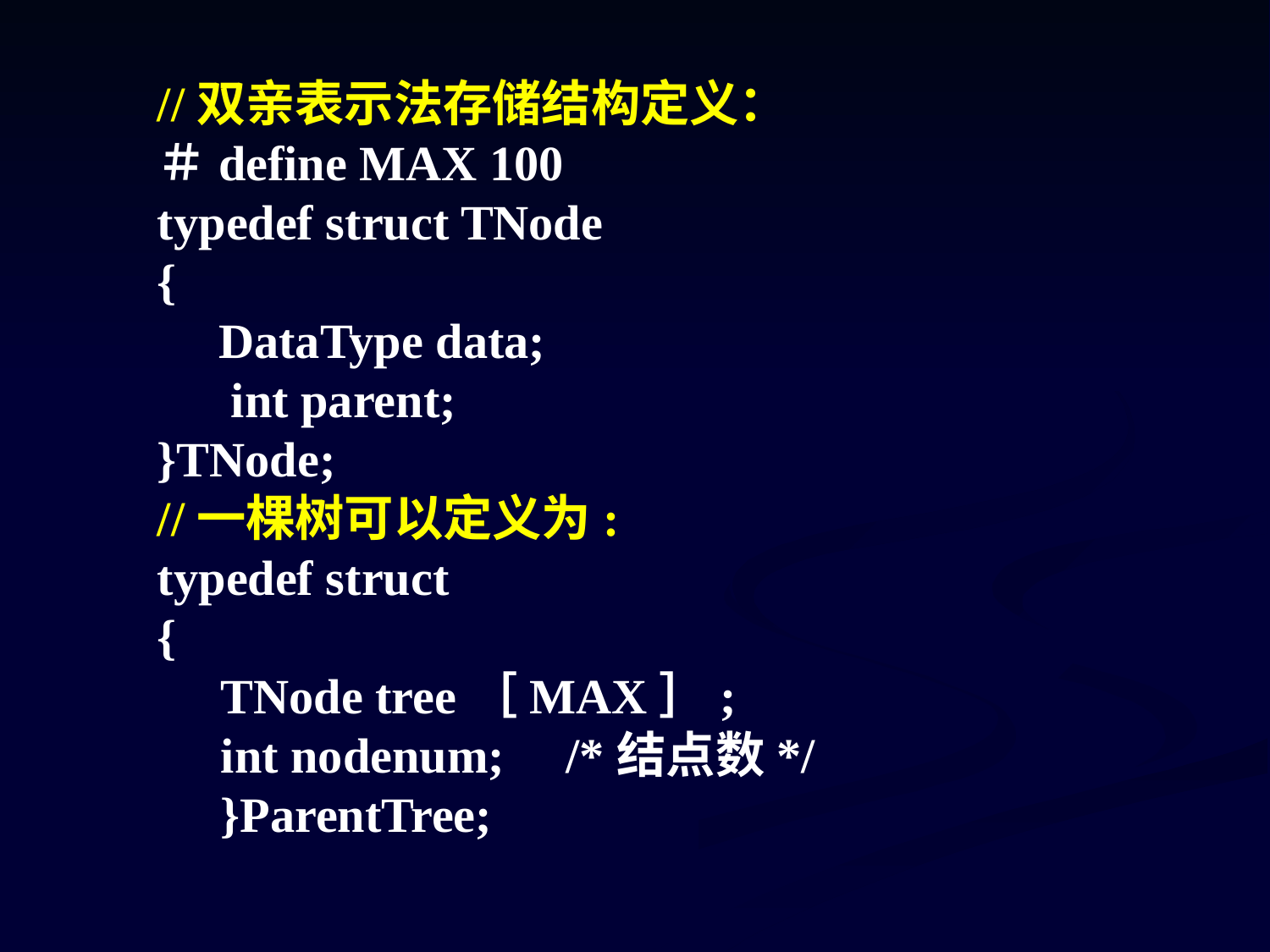

//双亲表示法存储结构定义：
＃define MAX 100
typedef struct TNode
{
     DataType data;
      int parent;
}TNode;
//一棵树可以定义为:
typedef struct
{
TNode tree［MAX］;
int nodenum;     /*结点数*/
}ParentTree;